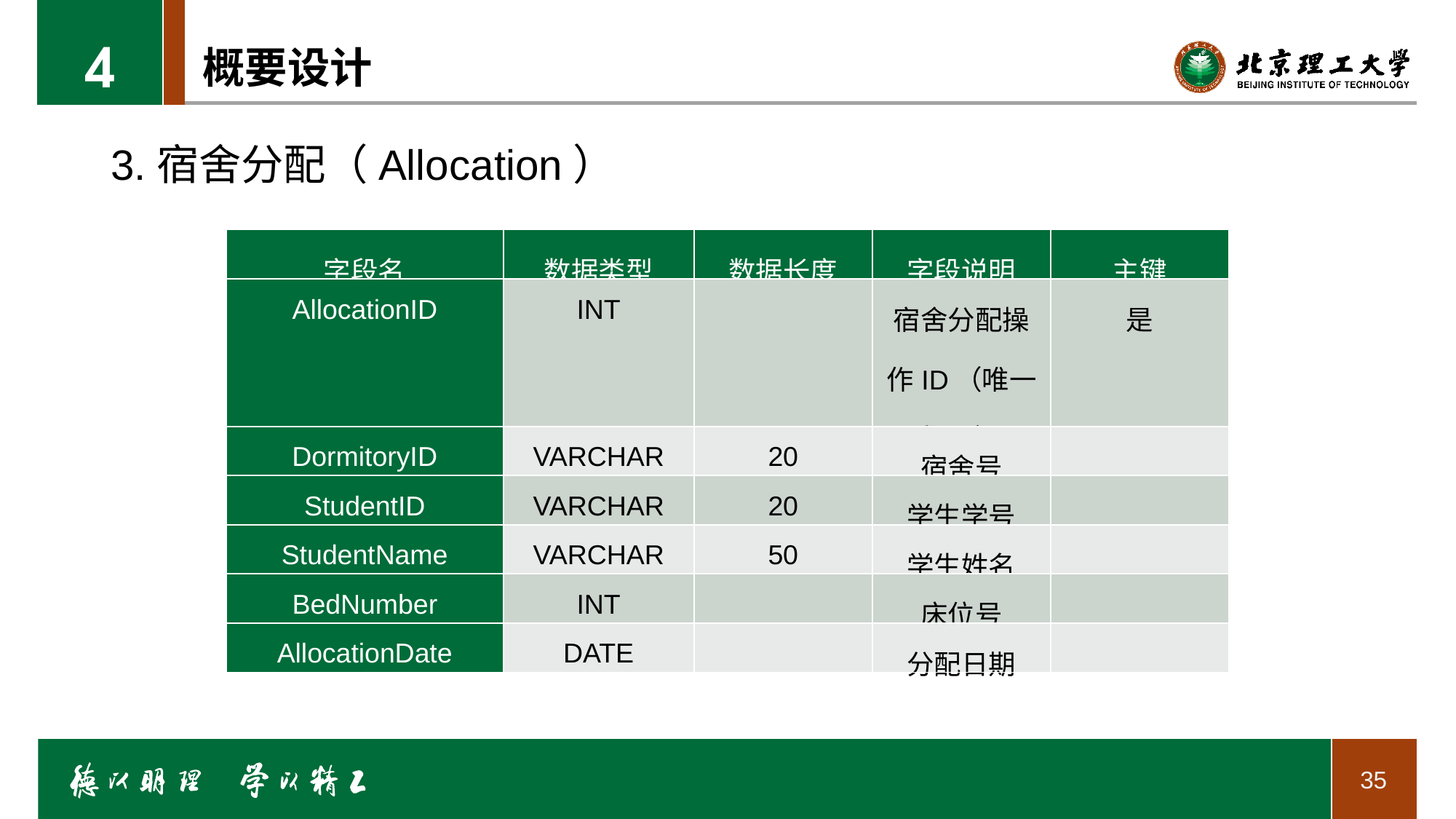

4
# 概要设计
3.宿舍分配（Allocation）
| 字段名 | 数据类型 | 数据长度 | 字段说明 | 主键 |
| --- | --- | --- | --- | --- |
| AllocationID | INT |  | 宿舍分配操作ID（唯一标识） | 是 |
| DormitoryID | VARCHAR | 20 | 宿舍号 |  |
| StudentID | VARCHAR | 20 | 学生学号 |  |
| StudentName | VARCHAR | 50 | 学生姓名 |  |
| BedNumber | INT |  | 床位号 |  |
| AllocationDate | DATE |  | 分配日期 |  |